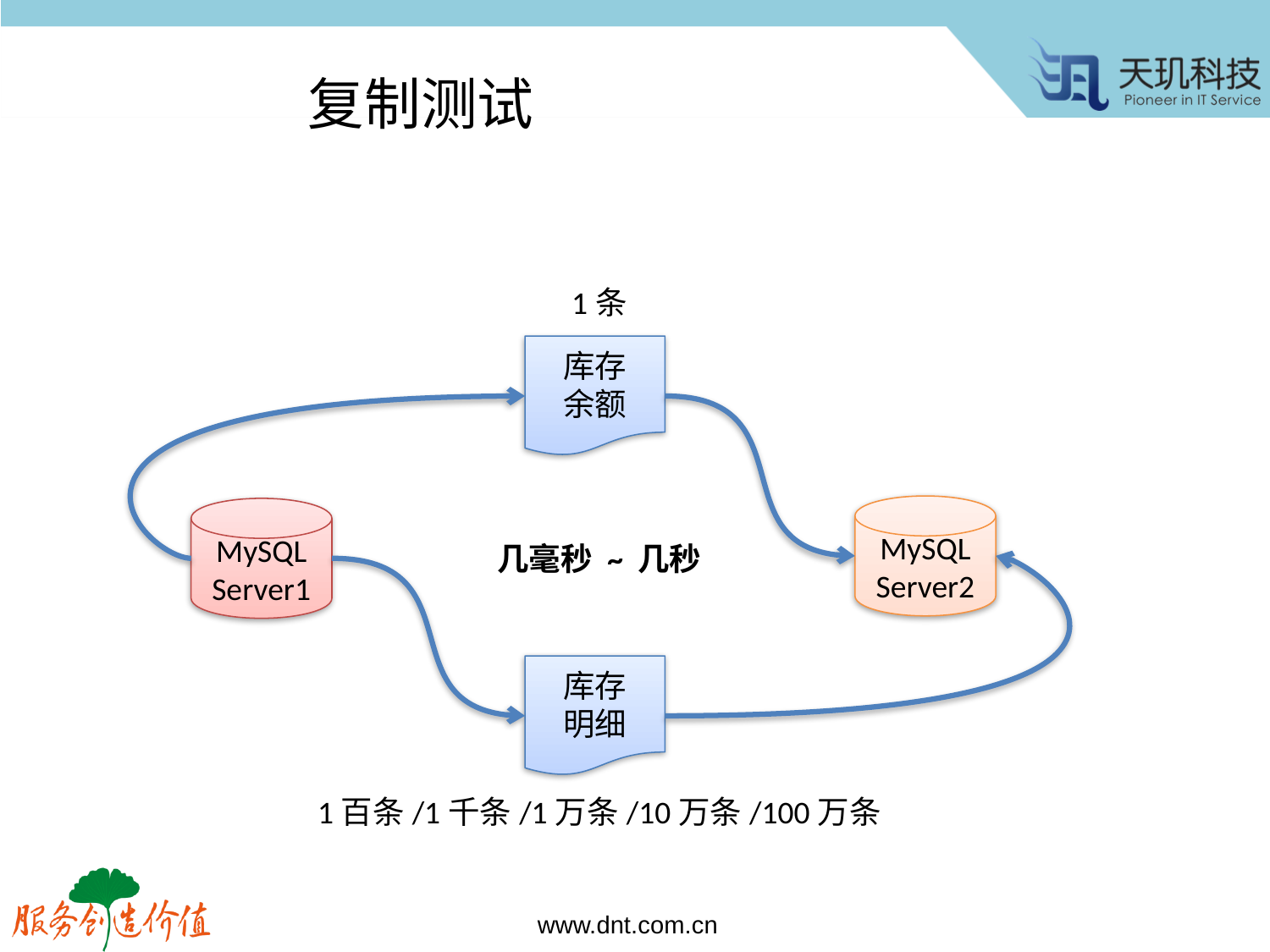

# 复制测试
1条
库存
余额
MySQL
Server2
MySQL
Server1
几毫秒 ~ 几秒
库存
明细
1百条/1千条/1万条/10万条/100万条